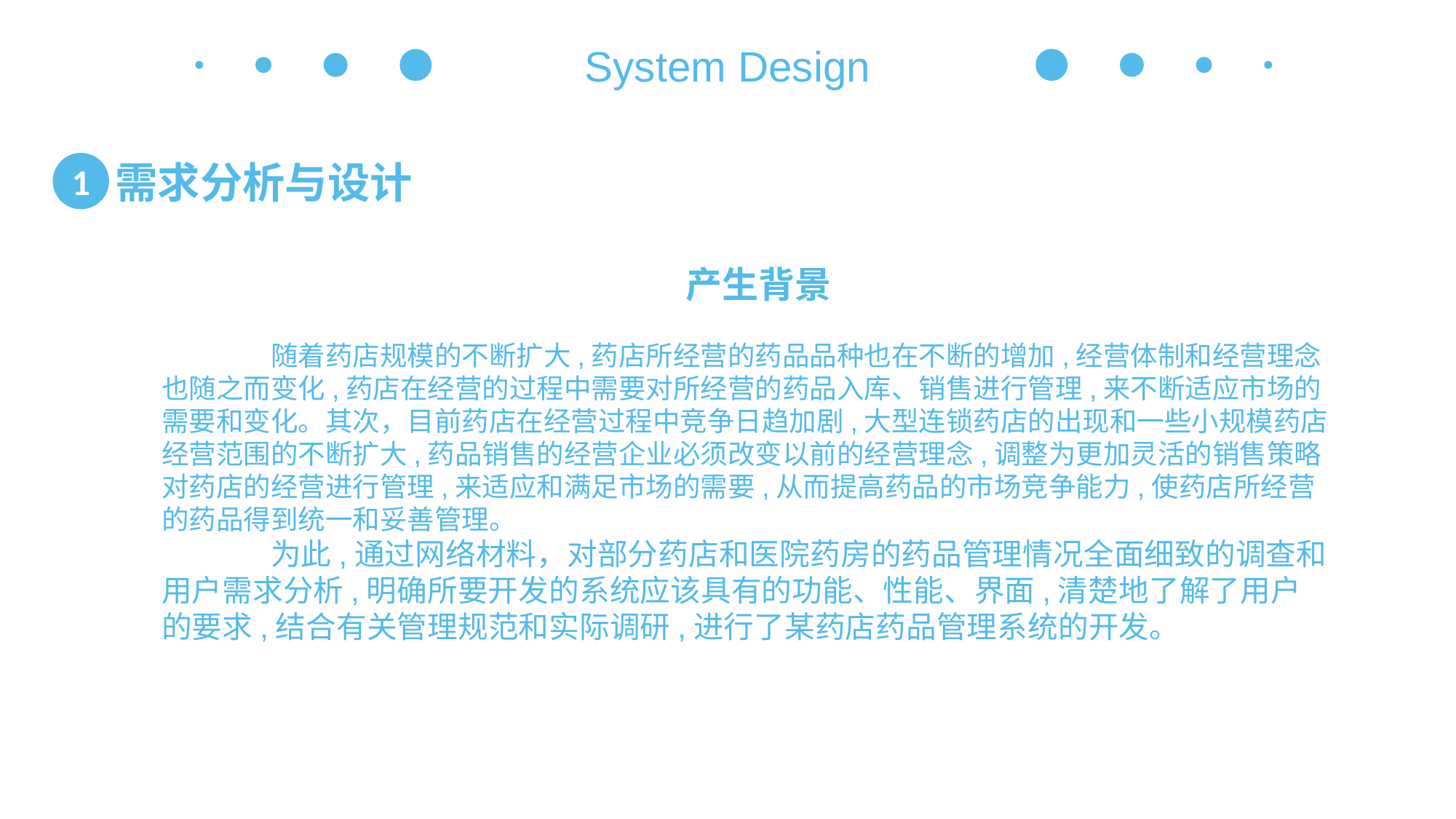

System Design

     需求分析与设计
1
   产生背景

	随着药店规模的不断扩大,药店所经营的药品品种也在不断的增加,经营体制和经营理念也随之而变化,药店在经营的过程中需要对所经营的药品入库、销售进行管理,来不断适应市场的需要和变化。其次，目前药店在经营过程中竞争日趋加剧,大型连锁药店的出现和一些小规模药店经营范围的不断扩大,药品销售的经营企业必须改变以前的经营理念,调整为更加灵活的销售策略对药店的经营进行管理,来适应和满足市场的需要,从而提高药品的市场竞争能力,使药店所经营的药品得到统一和妥善管理。
	为此,通过网络材料，对部分药店和医院药房的药品管理情况全面细致的调查和用户需求分析,明确所要开发的系统应该具有的功能、性能、界面,清楚地了解了用户的要求,结合有关管理规范和实际调研,进行了某药店药品管理系统的开发。